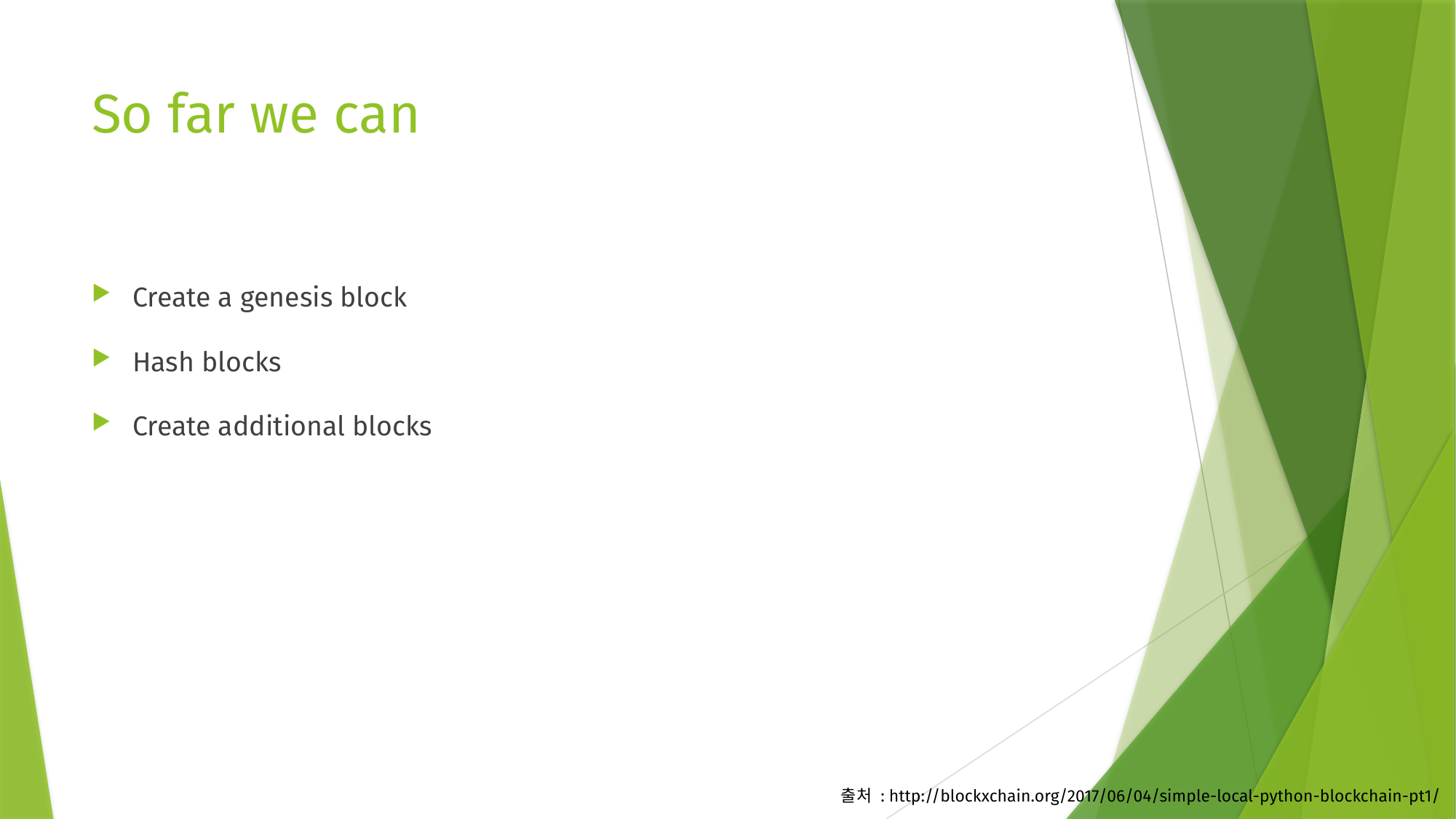

# So far we can
Create a genesis block
Hash blocks
Create additional blocks

출처 : http://blockxchain.org/2017/06/04/simple-local-python-blockchain-pt1/